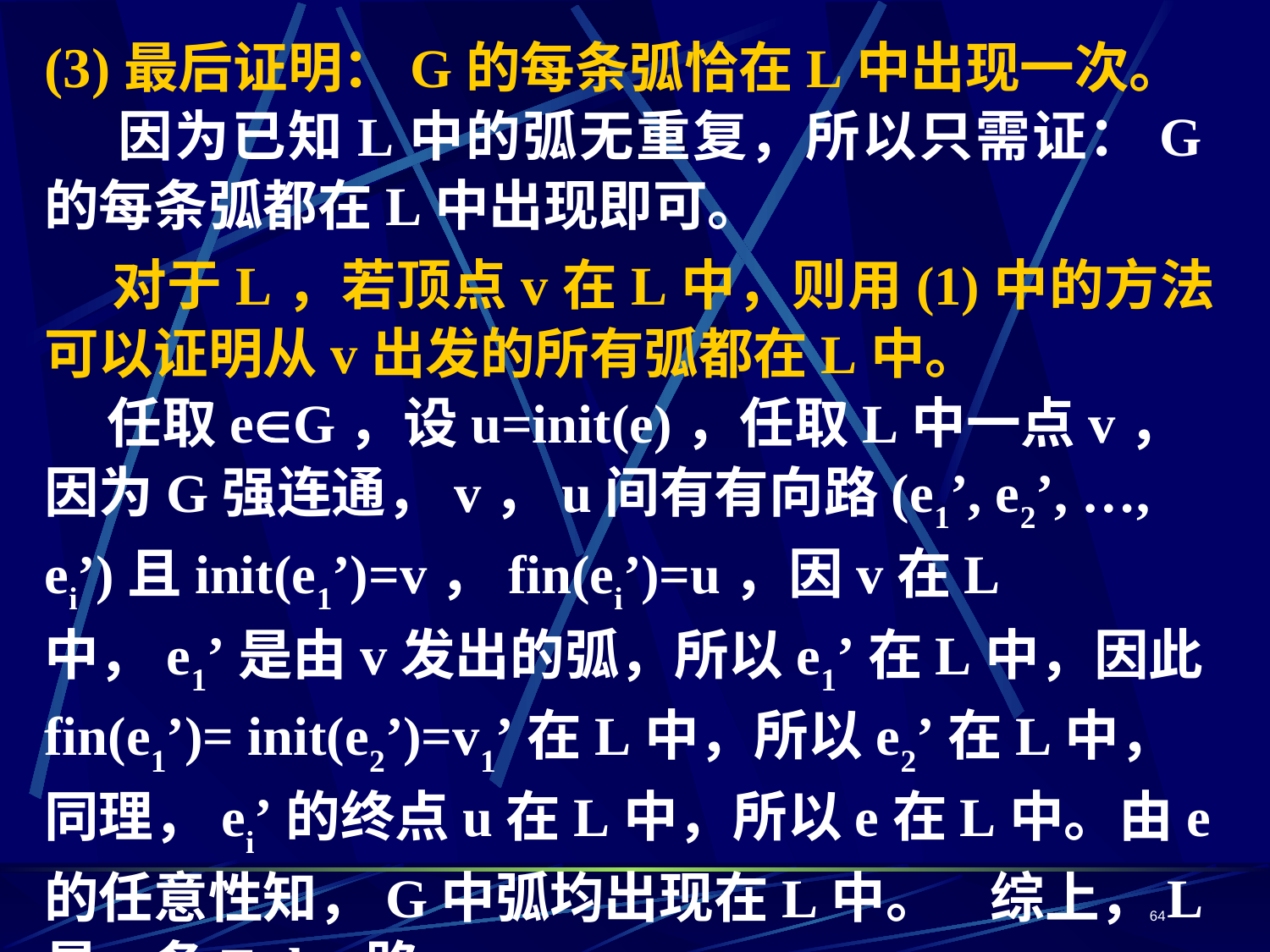

(3)最后证明：G的每条弧恰在L中出现一次。
    因为已知L中的弧无重复，所以只需证：G的每条弧都在L中出现即可。
    对于L，若顶点v在L中，则用(1)中的方法可以证明从v出发的所有弧都在L中。
    任取e∈G，设u=init(e)，任取L中一点v，因为G强连通，v，u间有有向路(e1’, e2’, …, ei’)且init(e1’)=v，fin(ei’)=u，因v在L中，e1’是由v发出的弧，所以e1’在L中，因此fin(e1’)= init(e2’)=v1’在L中，所以e2’在L中，同理，ei’的终点u在L中，所以e在L中。由e的任意性知，G中弧均出现在L中。    综上，L是一条Euler路。
64